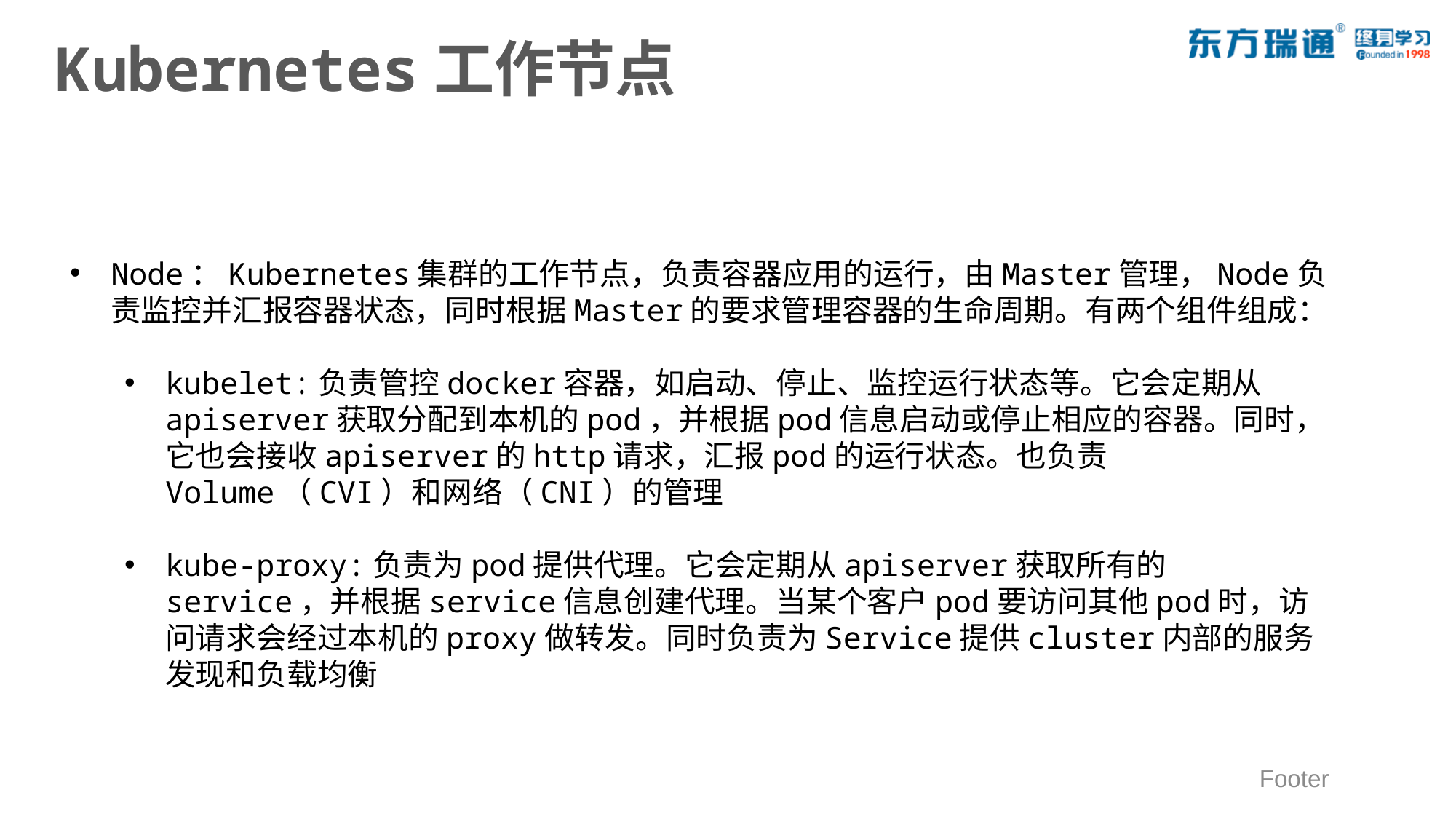

# Kubernetes工作节点

Node：Kubernetes集群的工作节点，负责容器应用的运行，由Master管理，Node负责监控并汇报容器状态，同时根据Master的要求管理容器的生命周期。有两个组件组成：

kubelet:负责管控docker容器，如启动、停止、监控运行状态等。它会定期从apiserver获取分配到本机的pod，并根据pod信息启动或停止相应的容器。同时，它也会接收apiserver的http请求，汇报pod的运行状态。也负责Volume（CVI）和网络（CNI）的管理

kube-proxy:负责为pod提供代理。它会定期从apiserver获取所有的service，并根据service信息创建代理。当某个客户pod要访问其他pod时，访问请求会经过本机的proxy做转发。同时负责为Service提供cluster内部的服务发现和负载均衡

Footer
7